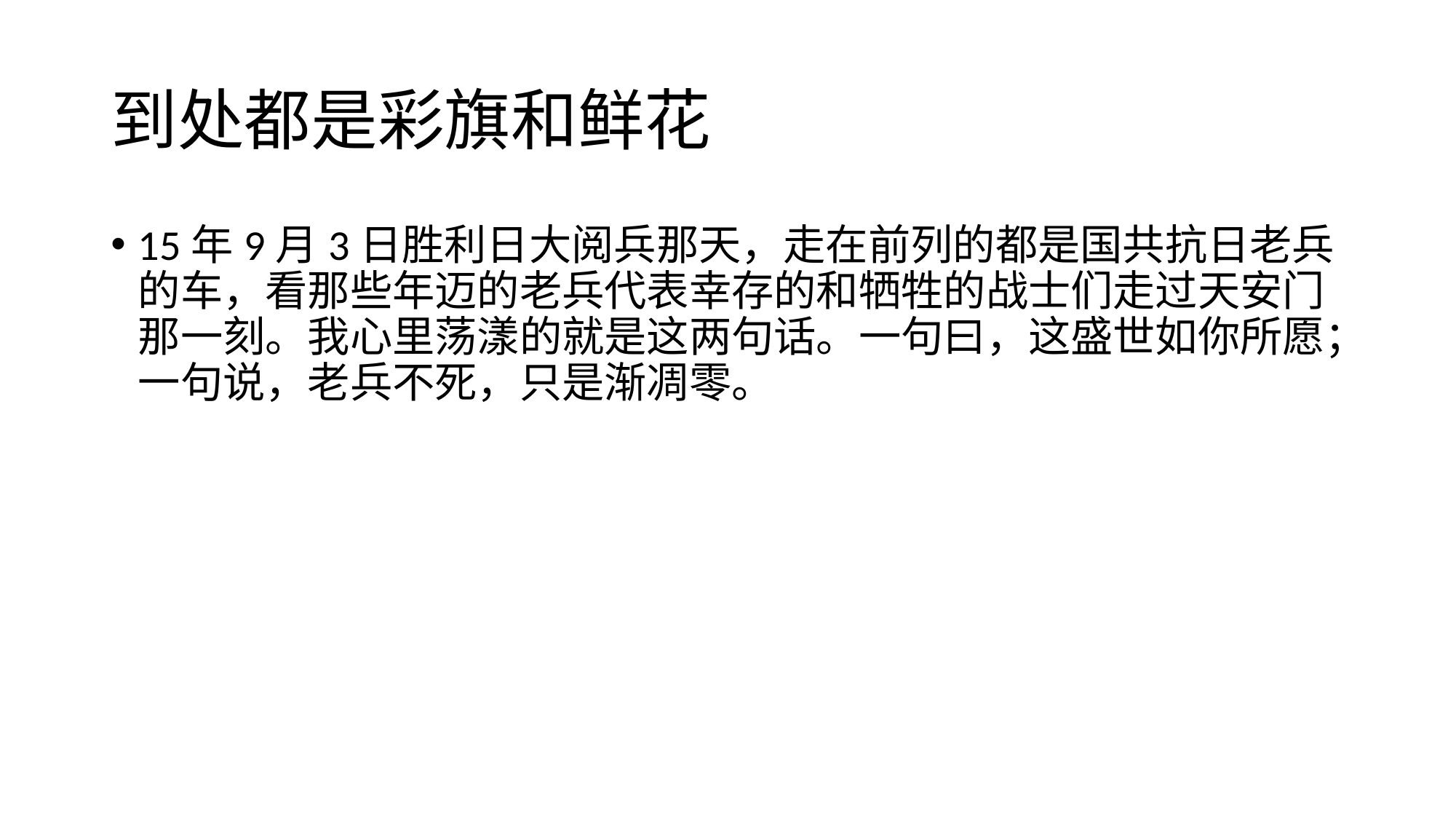

# 到处都是彩旗和鲜花
15年9月3日胜利日大阅兵那天，走在前列的都是国共抗日老兵的车，看那些年迈的老兵代表幸存的和牺牲的战士们走过天安门那一刻。我心里荡漾的就是这两句话。一句曰，这盛世如你所愿；一句说，老兵不死，只是渐凋零。